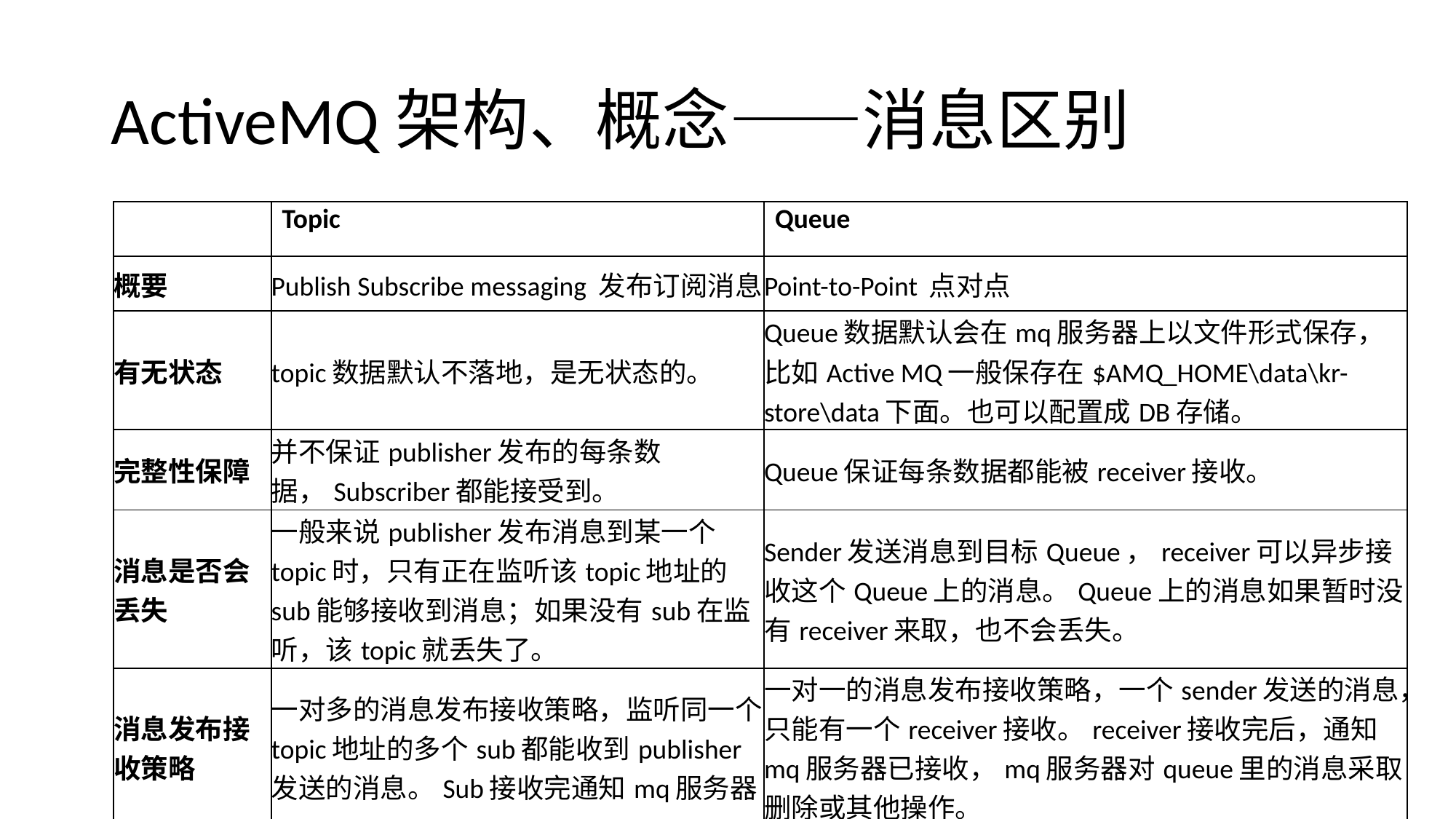

# ActiveMQ架构、概念——消息区别
|  | Topic | Queue |
| --- | --- | --- |
| 概要 | Publish Subscribe messaging 发布订阅消息 | Point-to-Point 点对点 |
| 有无状态 | topic数据默认不落地，是无状态的。 | Queue数据默认会在mq服务器上以文件形式保存，比如Active MQ一般保存在$AMQ\_HOME\data\kr-store\data下面。也可以配置成DB存储。 |
| 完整性保障 | 并不保证publisher发布的每条数据，Subscriber都能接受到。 | Queue保证每条数据都能被receiver接收。 |
| 消息是否会丢失 | 一般来说publisher发布消息到某一个topic时，只有正在监听该topic地址的sub能够接收到消息；如果没有sub在监听，该topic就丢失了。 | Sender发送消息到目标Queue，receiver可以异步接收这个Queue上的消息。Queue上的消息如果暂时没有receiver来取，也不会丢失。 |
| 消息发布接收策略 | 一对多的消息发布接收策略，监听同一个topic地址的多个sub都能收到publisher发送的消息。Sub接收完通知mq服务器 | 一对一的消息发布接收策略，一个sender发送的消息，只能有一个receiver接收。receiver接收完后，通知mq服务器已接收，mq服务器对queue里的消息采取删除或其他操作。 |